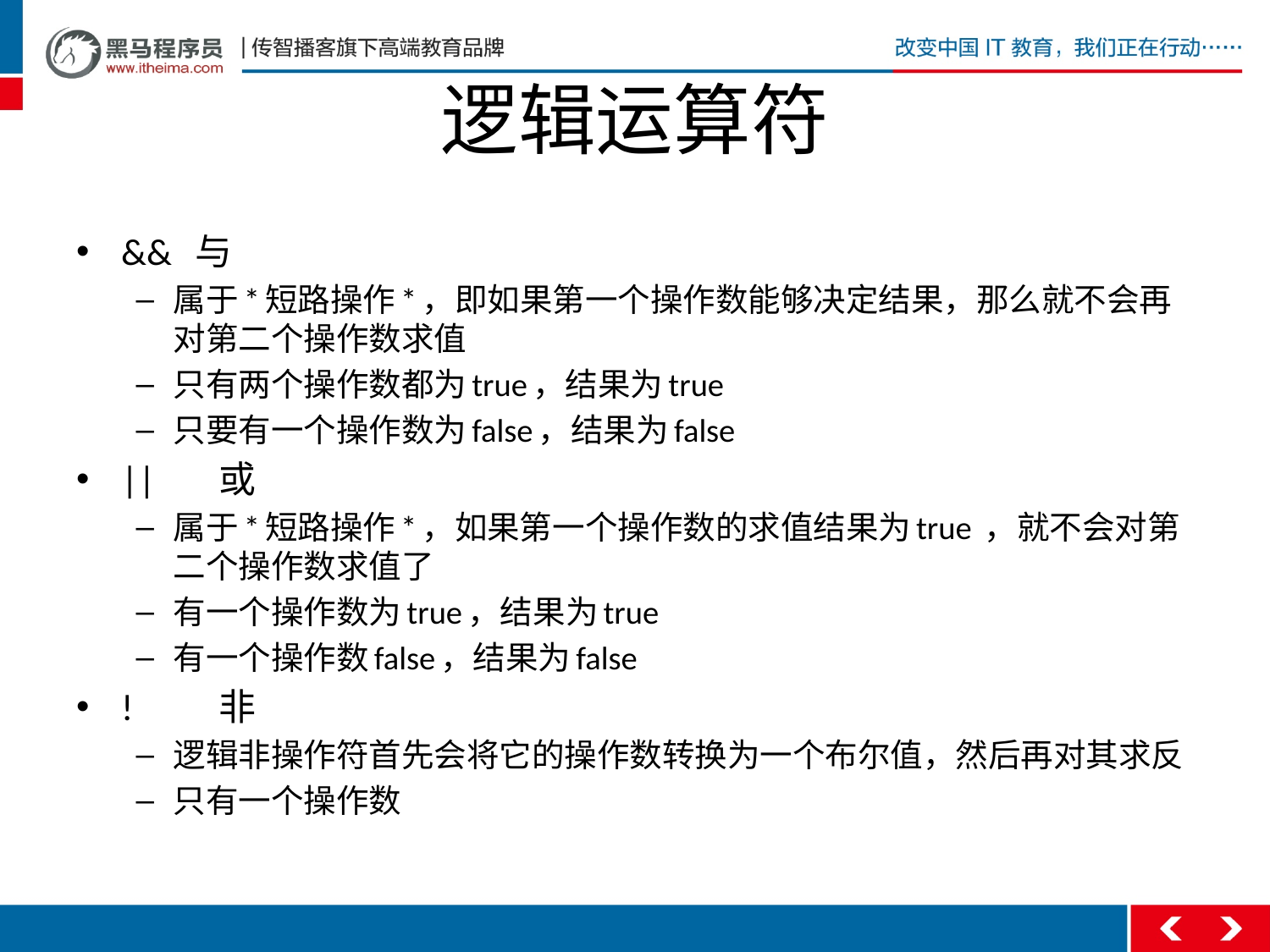

# 逻辑运算符
&&  与
属于*短路操作*，即如果第一个操作数能够决定结果，那么就不会再对第二个操作数求值
只有两个操作数都为true，结果为true
只要有一个操作数为false，结果为false
|| 	 或
属于*短路操作*，如果第一个操作数的求值结果为true ，就不会对第二个操作数求值了
有一个操作数为true，结果为true
有一个操作数false，结果为false
!	 非
逻辑非操作符首先会将它的操作数转换为一个布尔值，然后再对其求反
只有一个操作数